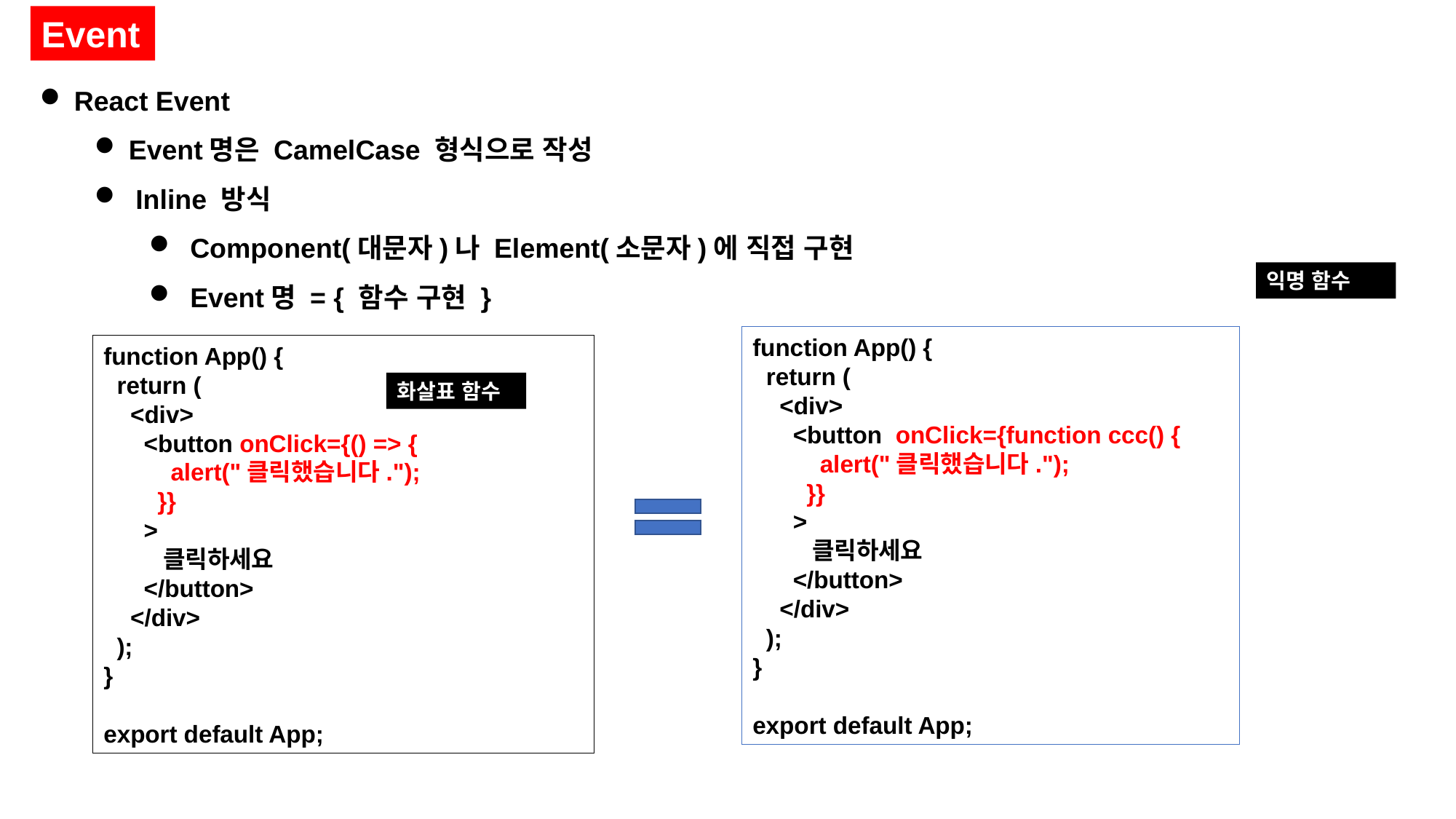

Event
React Event
Event명은 CamelCase 형식으로 작성
Inline 방식
Component(대문자)나 Element(소문자)에 직접 구현
Event명 = { 함수 구현 }
익명 함수
function App() {
  return (
    <div>
      <button  onClick={function ccc() {
          alert("클릭했습니다.");
        }}
      >
        클릭하세요
      </button>
    </div>
  );
}
export default App;
function App() {
  return (
    <div>
      <button onClick={() => {
          alert("클릭했습니다.");
        }}
      >
        클릭하세요
      </button>
    </div>
  );
}
export default App;
화살표 함수